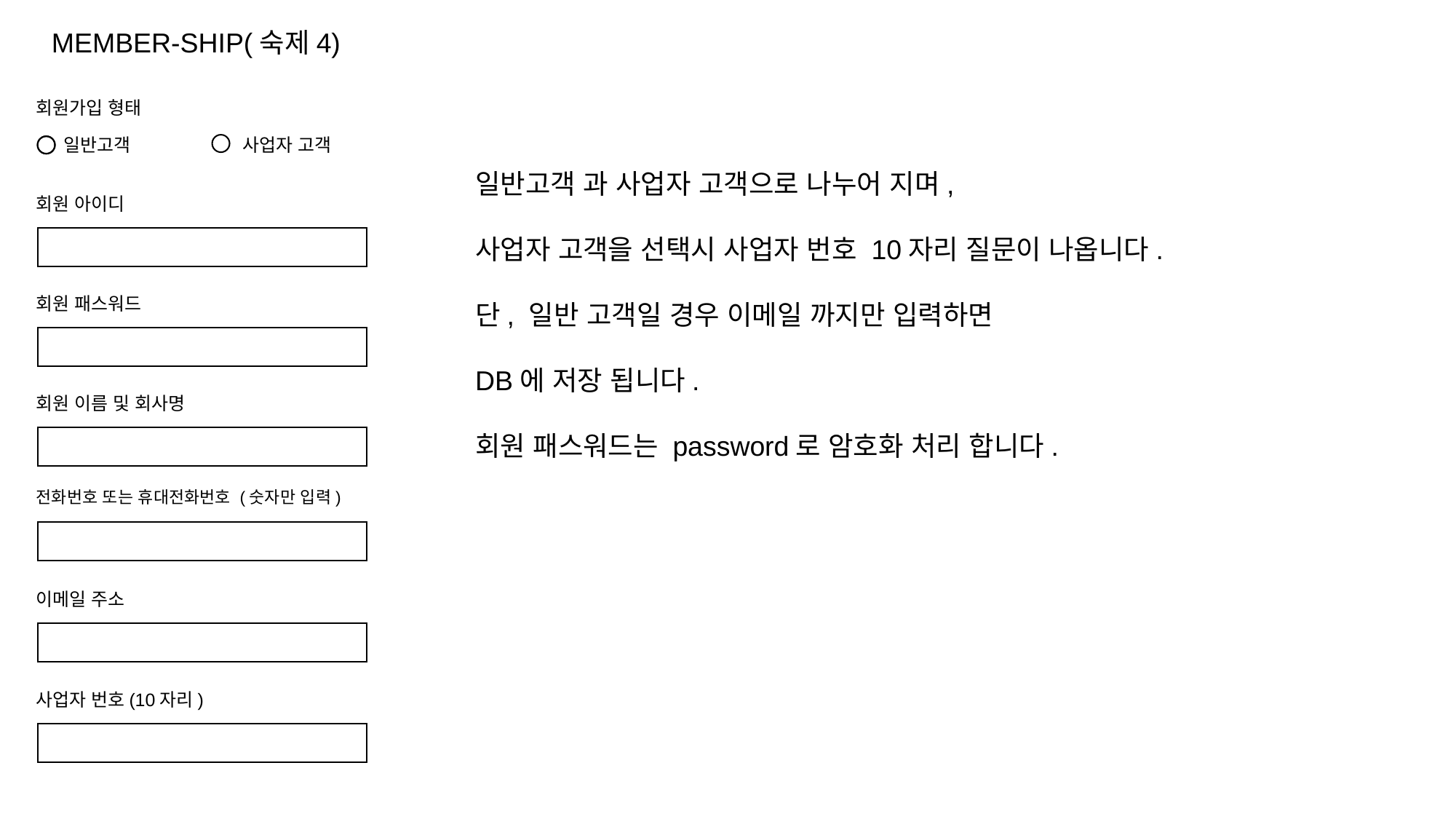

MEMBER-SHIP(숙제4)
회원가입 형태
사업자 고객
일반고객

일반고객 과 사업자 고객으로 나누어 지며,

사업자 고객을 선택시 사업자 번호 10자리 질문이 나옵니다.

단, 일반 고객일 경우 이메일 까지만 입력하면

DB에 저장 됩니다.

회원 패스워드는 password로 암호화 처리 합니다.
회원 아이디

회원 패스워드

회원 이름 및 회사명

전화번호 또는 휴대전화번호 (숫자만 입력)

이메일 주소

사업자 번호(10자리)